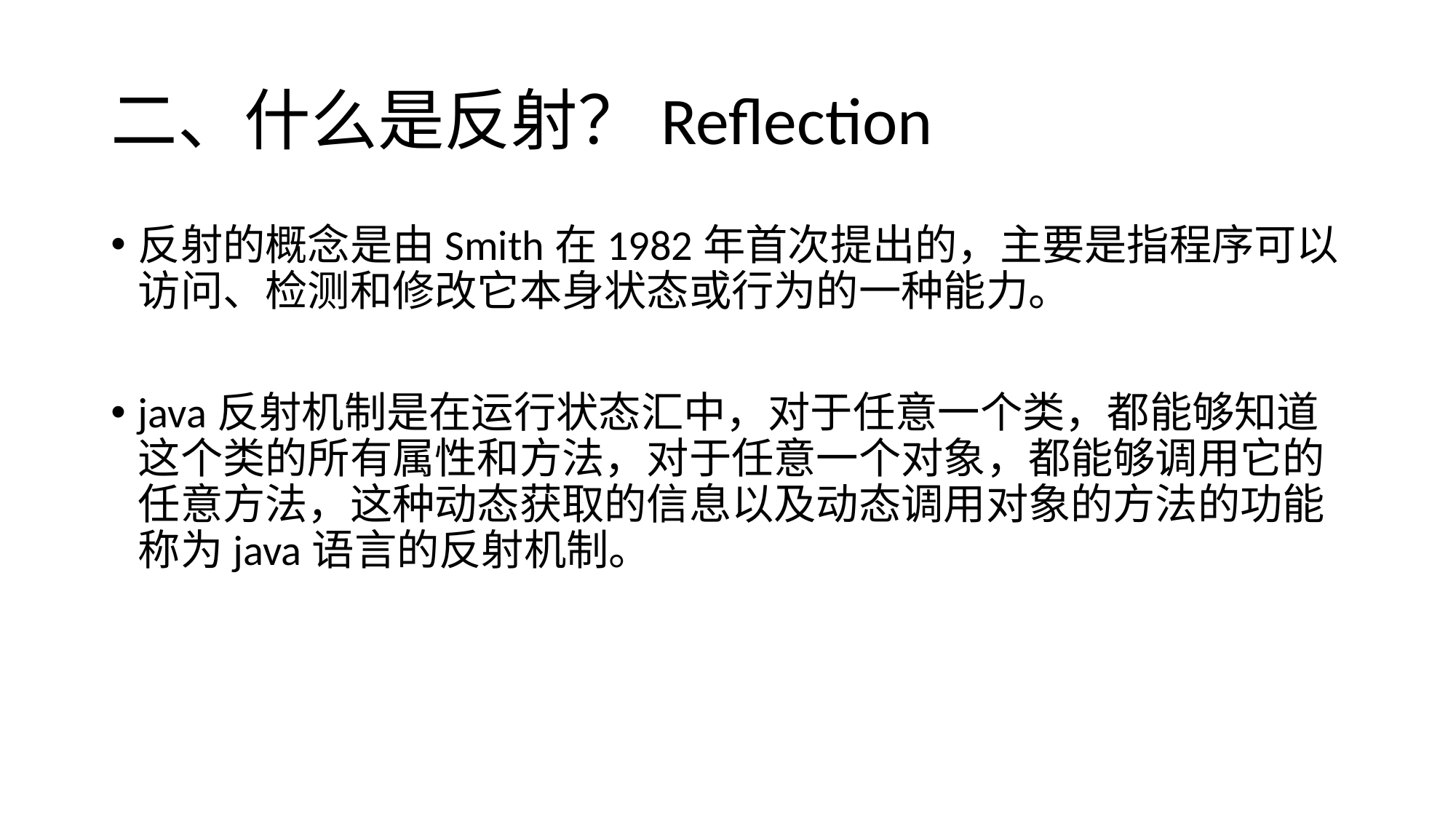

# 二、什么是反射？Reflection
反射的概念是由Smith在1982年首次提出的，主要是指程序可以访问、检测和修改它本身状态或行为的一种能力。

java反射机制是在运行状态汇中，对于任意一个类，都能够知道这个类的所有属性和方法，对于任意一个对象，都能够调用它的任意方法，这种动态获取的信息以及动态调用对象的方法的功能称为java语言的反射机制。